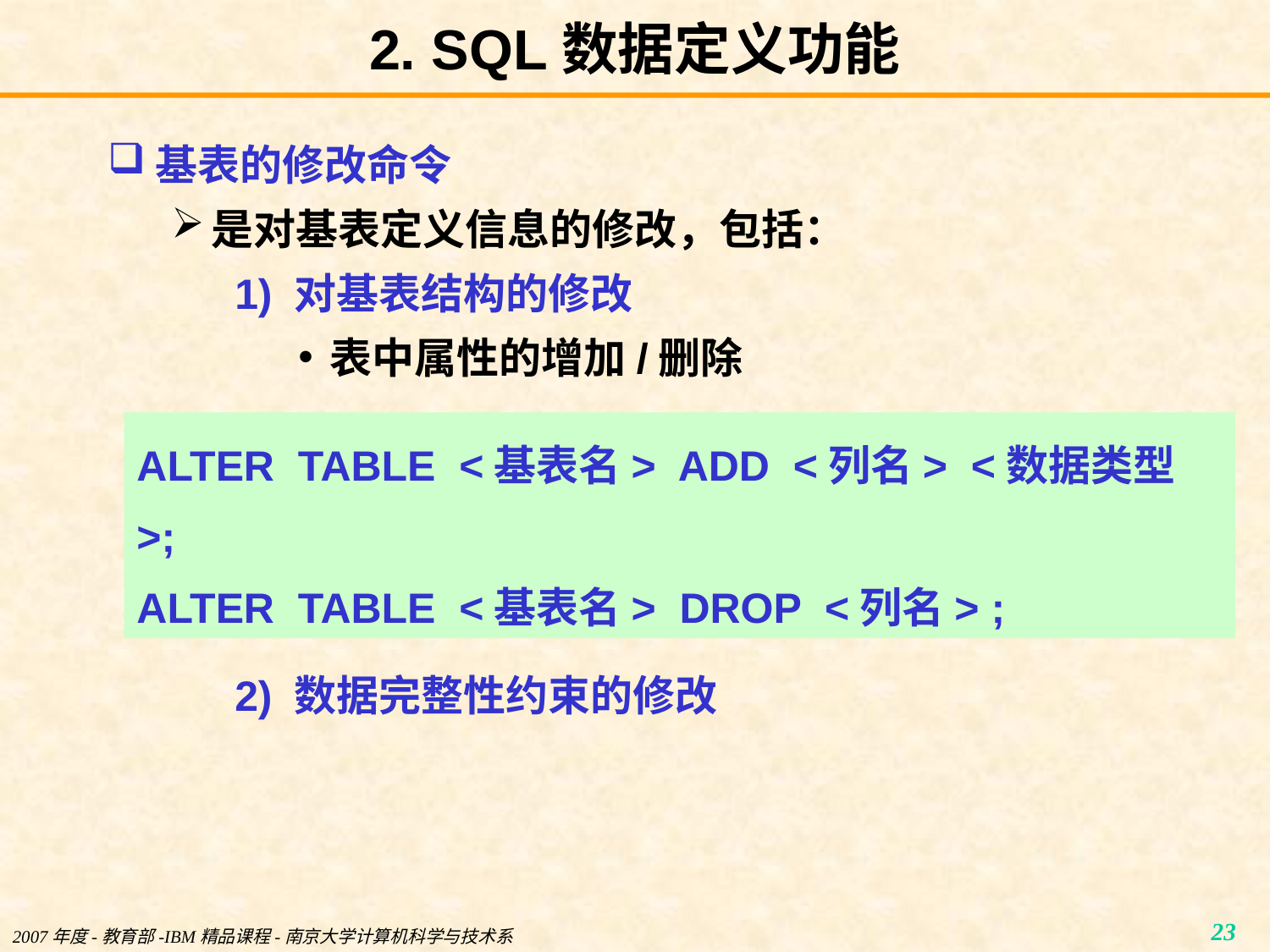

# 2. SQL数据定义功能
基表的修改命令
是对基表定义信息的修改，包括：
1) 对基表结构的修改
表中属性的增加/删除

2) 数据完整性约束的修改
ALTER  TABLE  <基表名>  ADD  <列名>  <数据类型>;
ALTER  TABLE  <基表名>  DROP  <列名> ;
23
2007年度-教育部-IBM精品课程-南京大学计算机科学与技术系